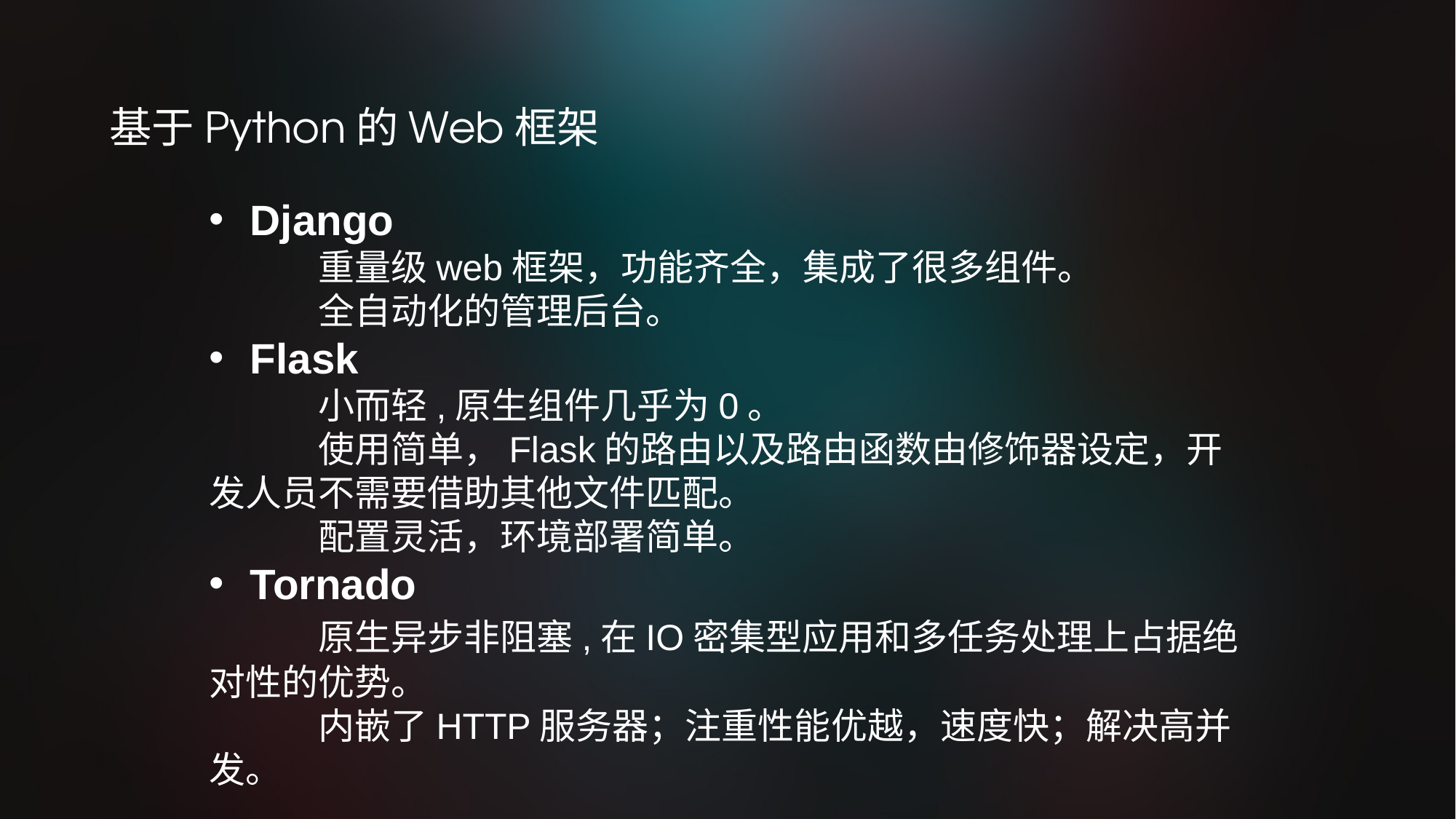

基于Python的Web框架
Django
	重量级web框架，功能齐全，集成了很多组件。
	全自动化的管理后台。
Flask
	小而轻,原生组件几乎为0。
	使用简单，Flask的路由以及路由函数由修饰器设定，开发人员不需要借助其他文件匹配。
	配置灵活，环境部署简单。
Tornado
	原生异步非阻塞,在IO密集型应用和多任务处理上占据绝对性的优势。
	内嵌了HTTP服务器；注重性能优越，速度快；解决高并发。